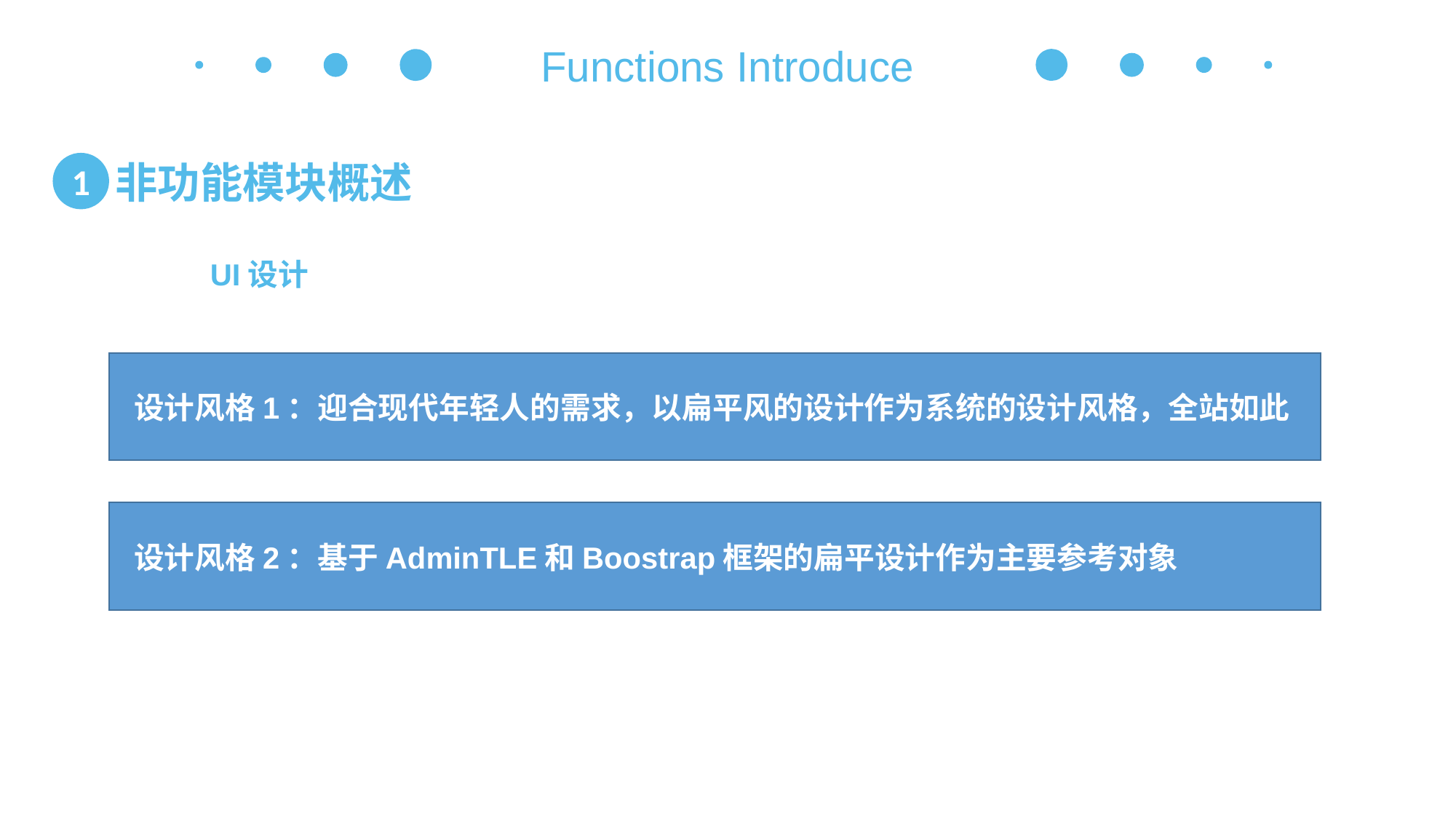

Functions Introduce

     非功能模块概述
1
UI设计
 设计风格1：迎合现代年轻人的需求，以扁平风的设计作为系统的设计风格，全站如此
 设计风格2：基于AdminTLE和Boostrap框架的扁平设计作为主要参考对象